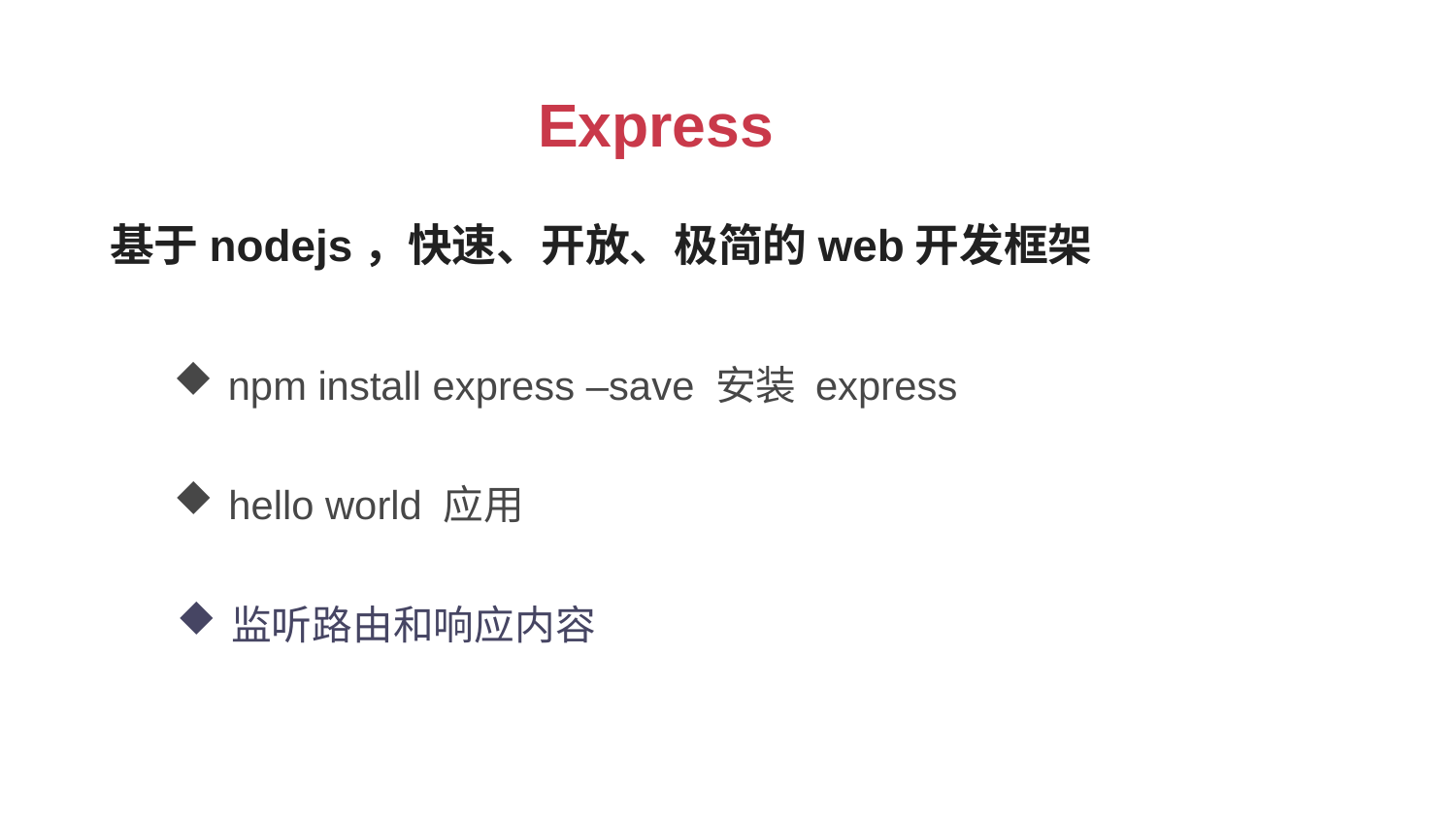

Express
 基于nodejs，快速、开放、极简的web开发框架
npm install express –save 安装 express
hello world 应用
监听路由和响应内容